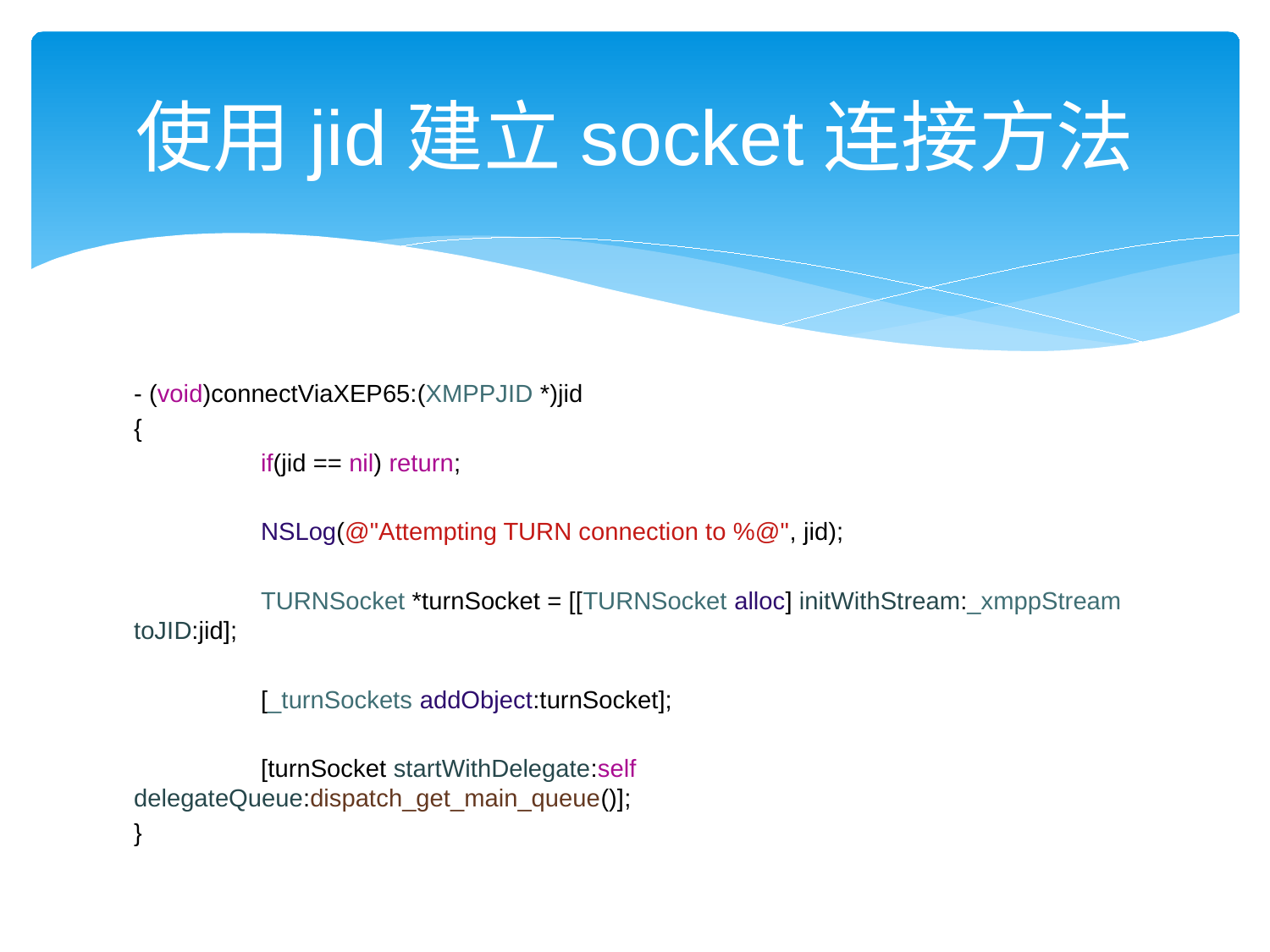

# 使用jid建立socket连接方法
- (void)connectViaXEP65:(XMPPJID *)jid
{
	if(jid == nil) return;

	NSLog(@"Attempting TURN connection to %@", jid);

	TURNSocket *turnSocket = [[TURNSocket alloc] initWithStream:_xmppStream toJID:jid];

	[_turnSockets addObject:turnSocket];

	[turnSocket startWithDelegate:self delegateQueue:dispatch_get_main_queue()];
}